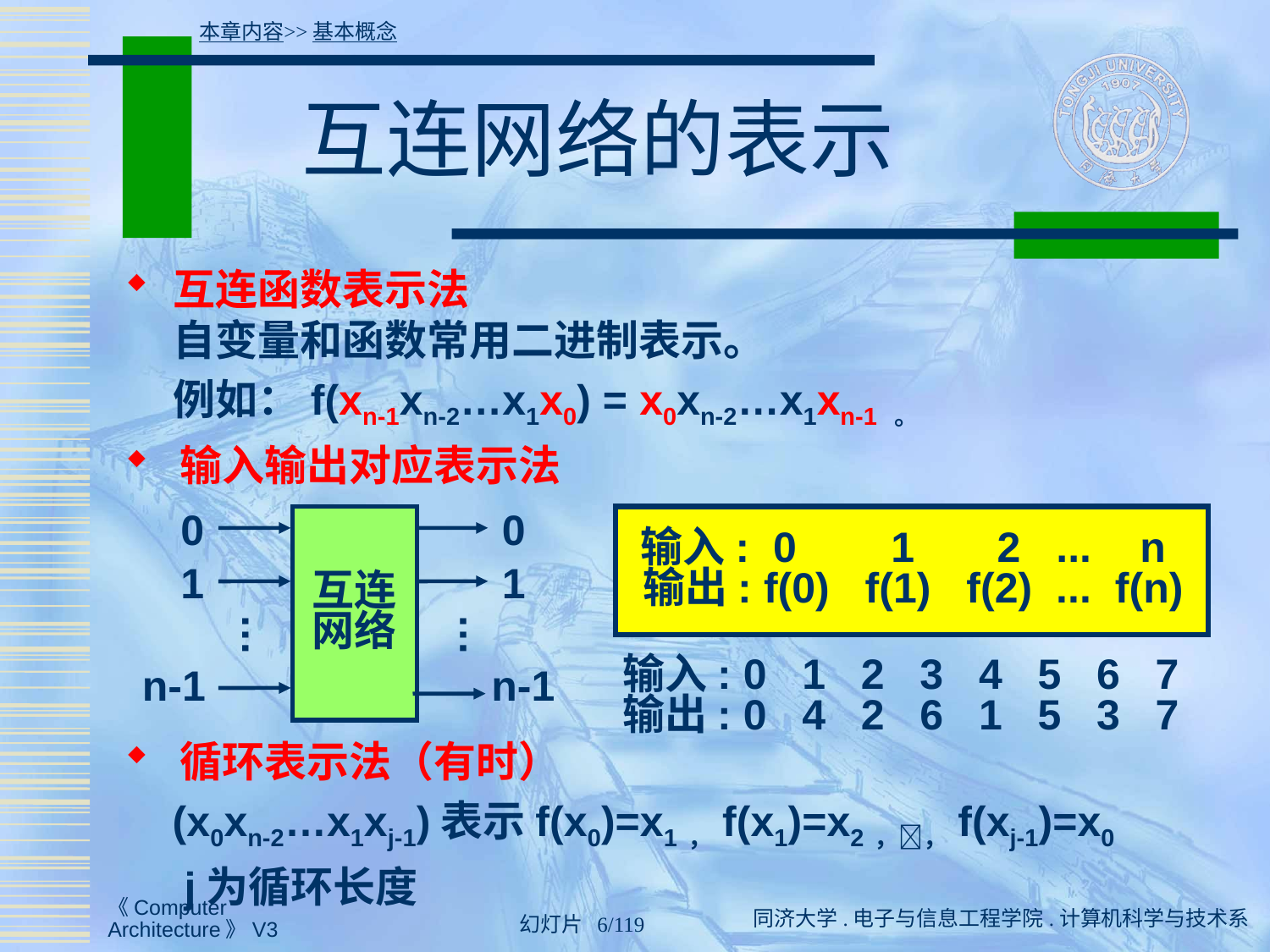

本章内容>>基本概念
# 互连网络的表示
互连函数表示法
自变量和函数常用二进制表示。
    例如：f(xn-1xn-2…x1x0) = x0xn-2…x1xn-1 。
  输入输出对应表示法

  循环表示法（有时）
    (x0xn-2…x1xj-1)表示f(x0)=x1，f(x1)=x2，…，f(xj-1)=x0
     j为循环长度
0
0
互连
网络

1
1

…
…
n-1
n-1

 输入:  0        1       2   ...    n
 输出: f(0)   f(1)   f(2)  ...  f(n)
输入: 0   1   2   3   4   5   6   7
输出: 0   4   2   6   1   5   3   7